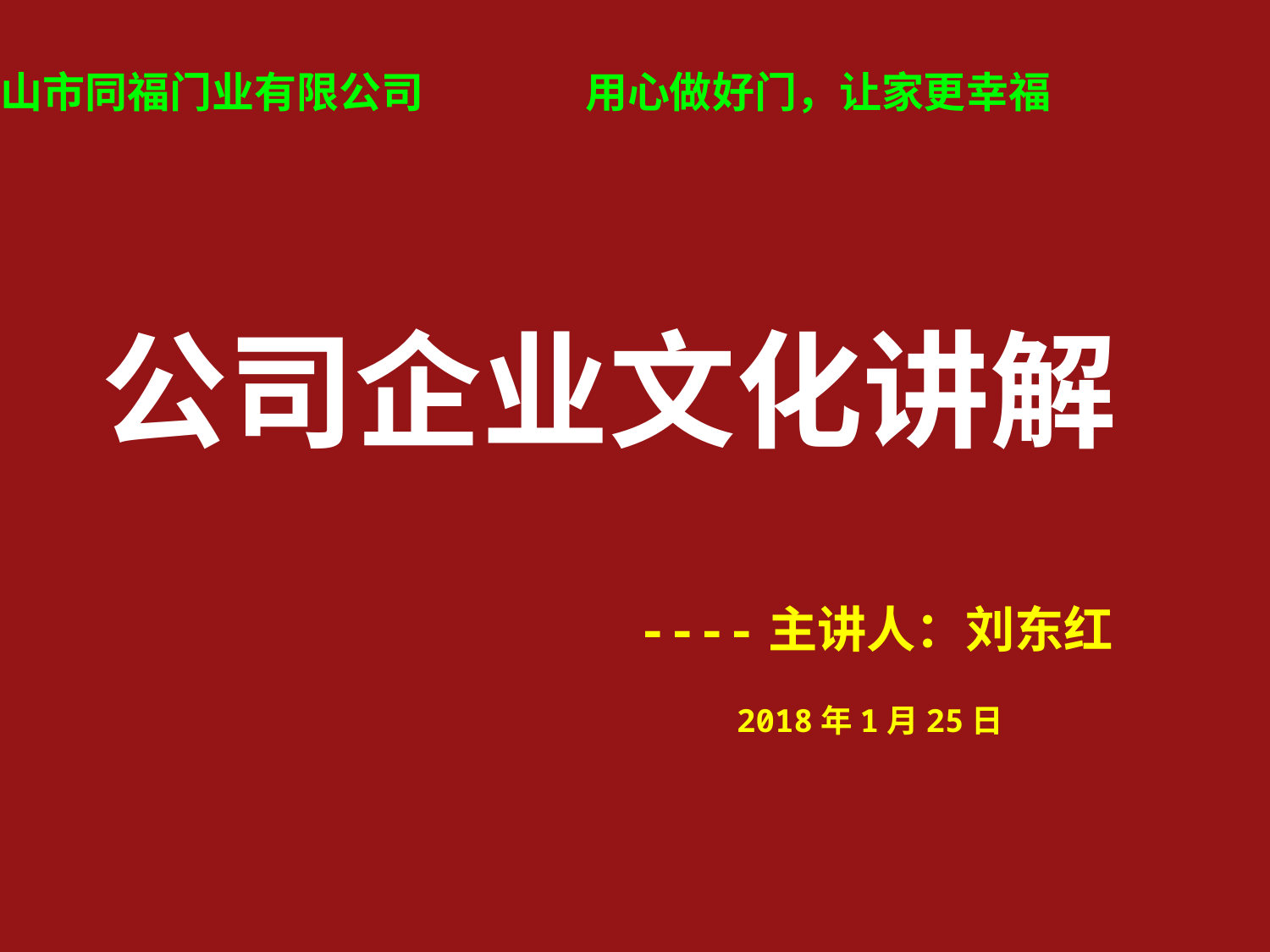

公司企业文化讲解

                  ----主讲人：刘东红

 中山市同福门业有限公司                 用心做好门，让家更幸福
#

 2018年1月25日